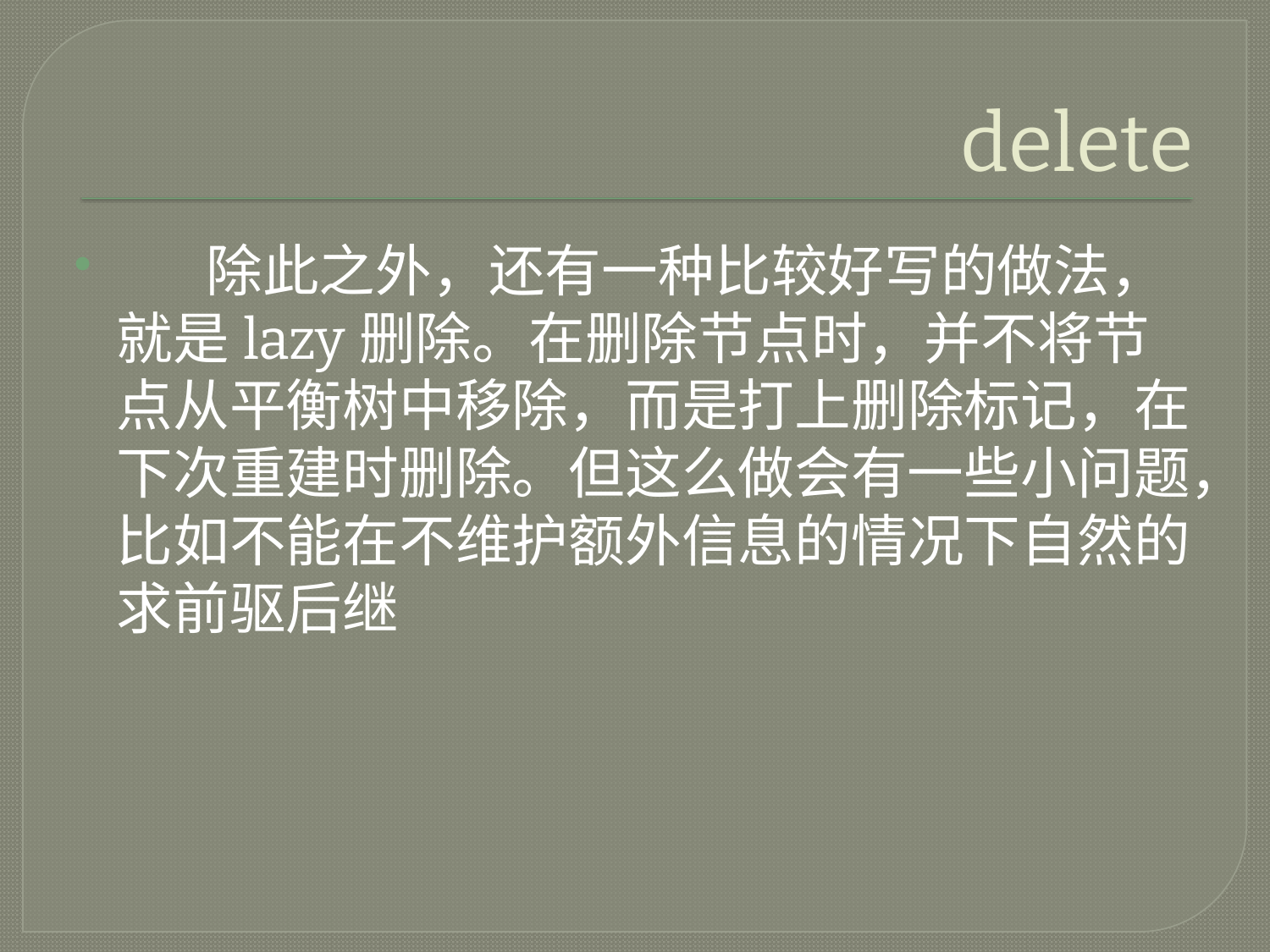

# delete
      除此之外，还有一种比较好写的做法，就是lazy删除。在删除节点时，并不将节点从平衡树中移除，而是打上删除标记，在下次重建时删除。但这么做会有一些小问题，比如不能在不维护额外信息的情况下自然的求前驱后继